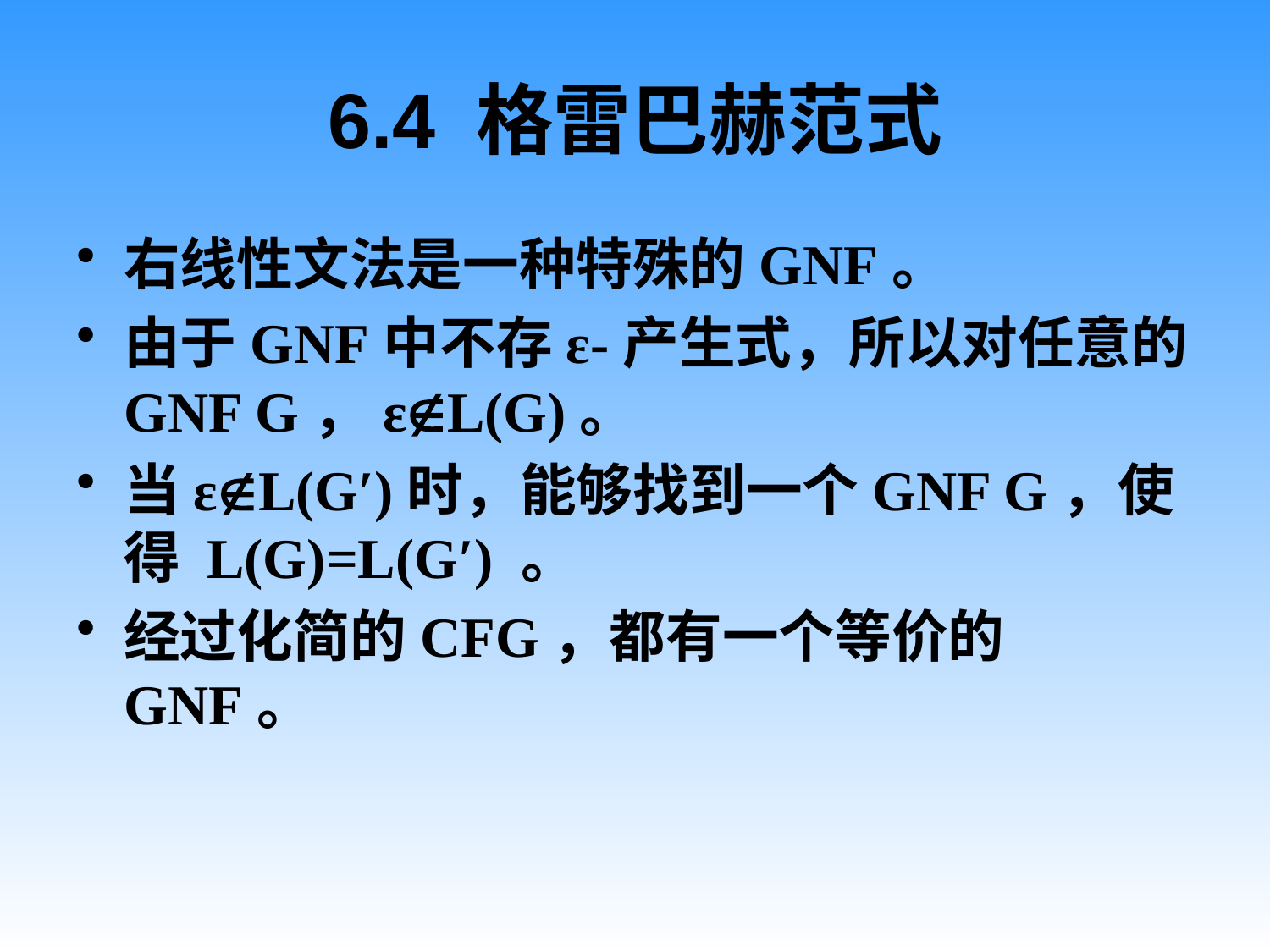

# 6.4 格雷巴赫范式
右线性文法是一种特殊的GNF。
由于GNF中不存ε-产生式，所以对任意的GNF G，ε∉L(G)。
当ε∉L(G′)时，能够找到一个GNF G，使得 L(G)=L(G′) 。
经过化简的CFG，都有一个等价的GNF。

94